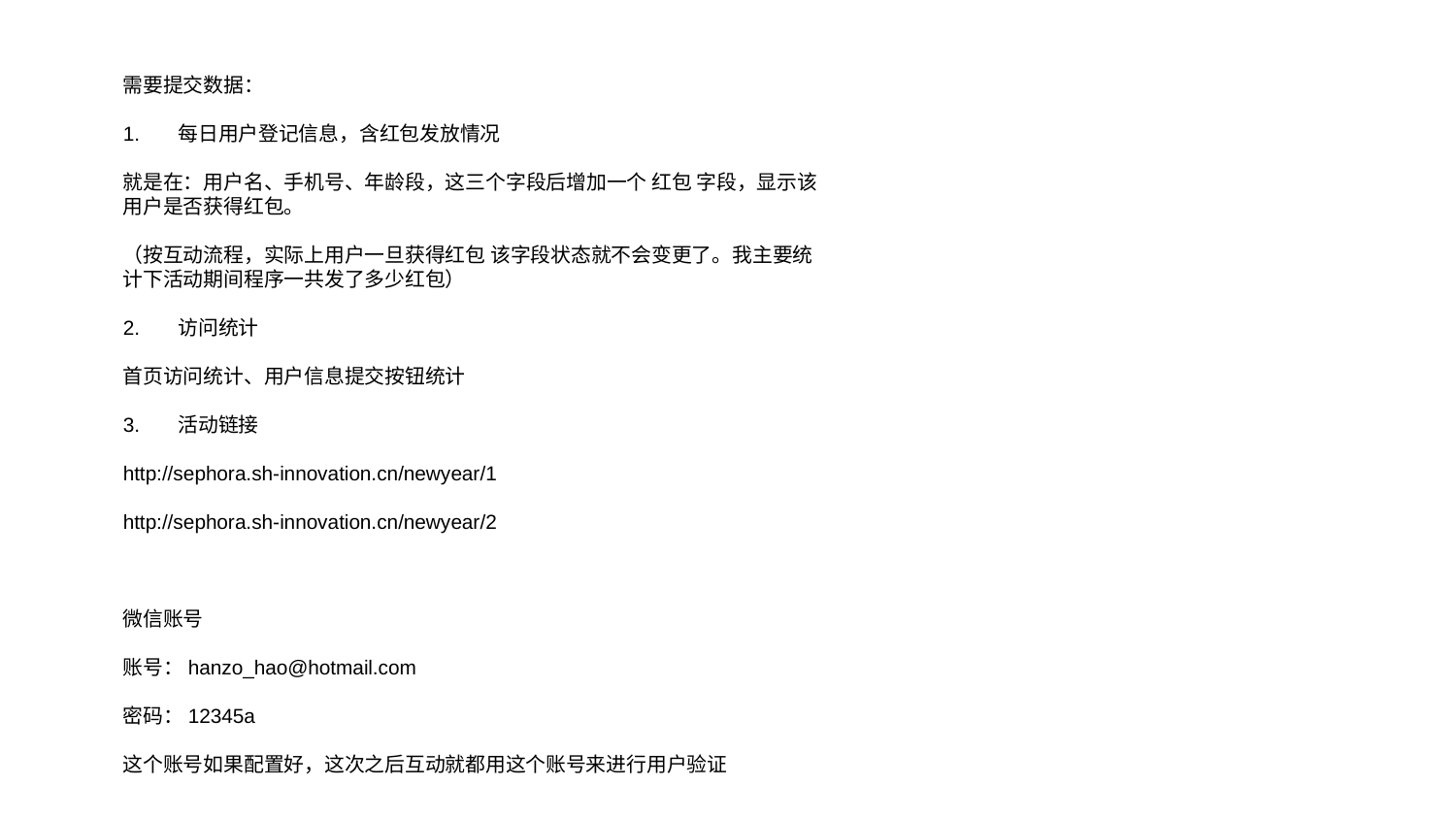

需要提交数据：

1.      每日用户登记信息，含红包发放情况

就是在：用户名、手机号、年龄段，这三个字段后增加一个 红包 字段，显示该用户是否获得红包。

（按互动流程，实际上用户一旦获得红包 该字段状态就不会变更了。我主要统计下活动期间程序一共发了多少红包）

2.      访问统计

首页访问统计、用户信息提交按钮统计

3.      活动链接

http://sephora.sh-innovation.cn/newyear/1

http://sephora.sh-innovation.cn/newyear/2

微信账号

账号：hanzo_hao@hotmail.com

密码：12345a

这个账号如果配置好，这次之后互动就都用这个账号来进行用户验证